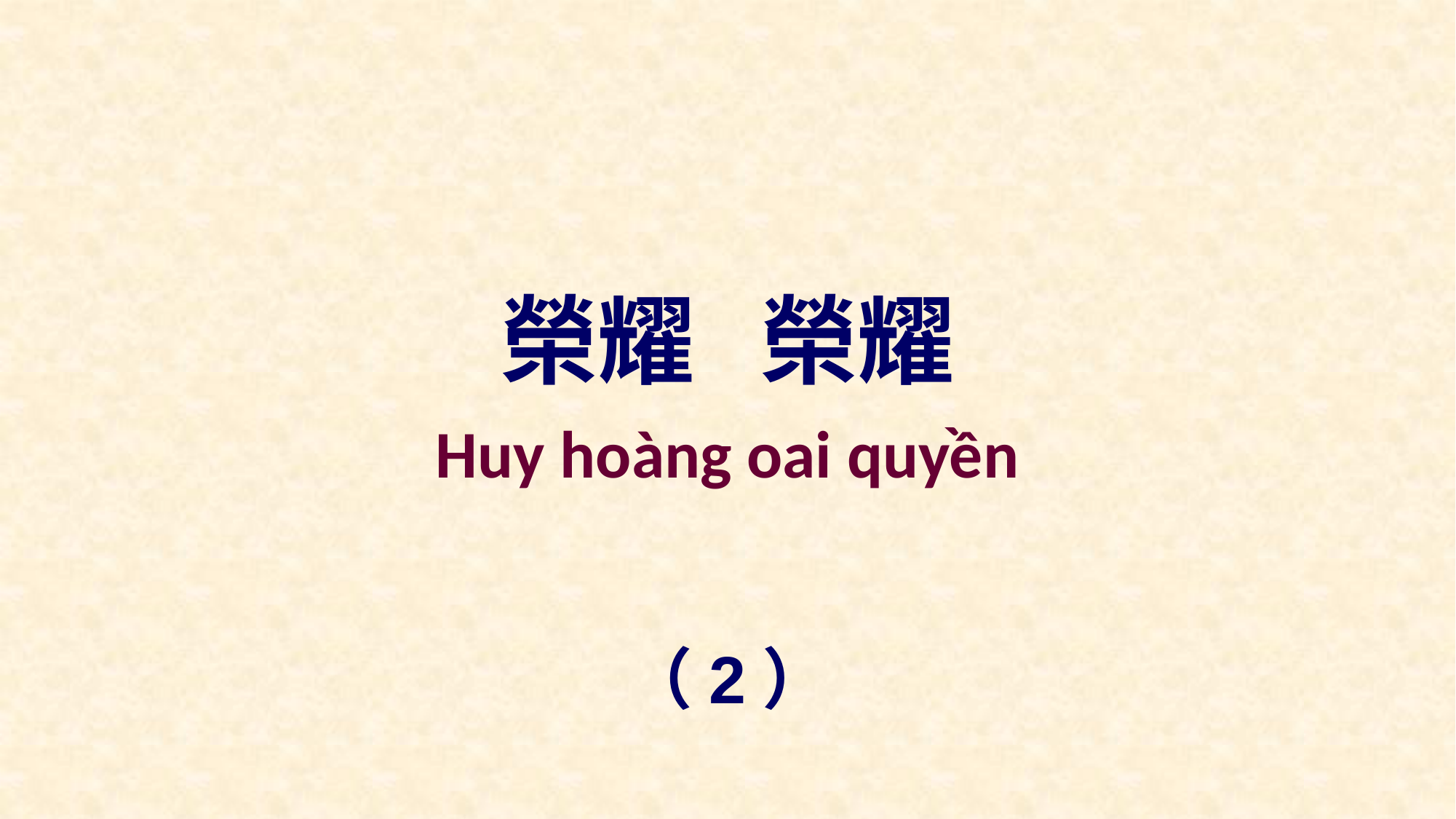

榮耀   榮耀
Huy hoàng oai quyền
（2）